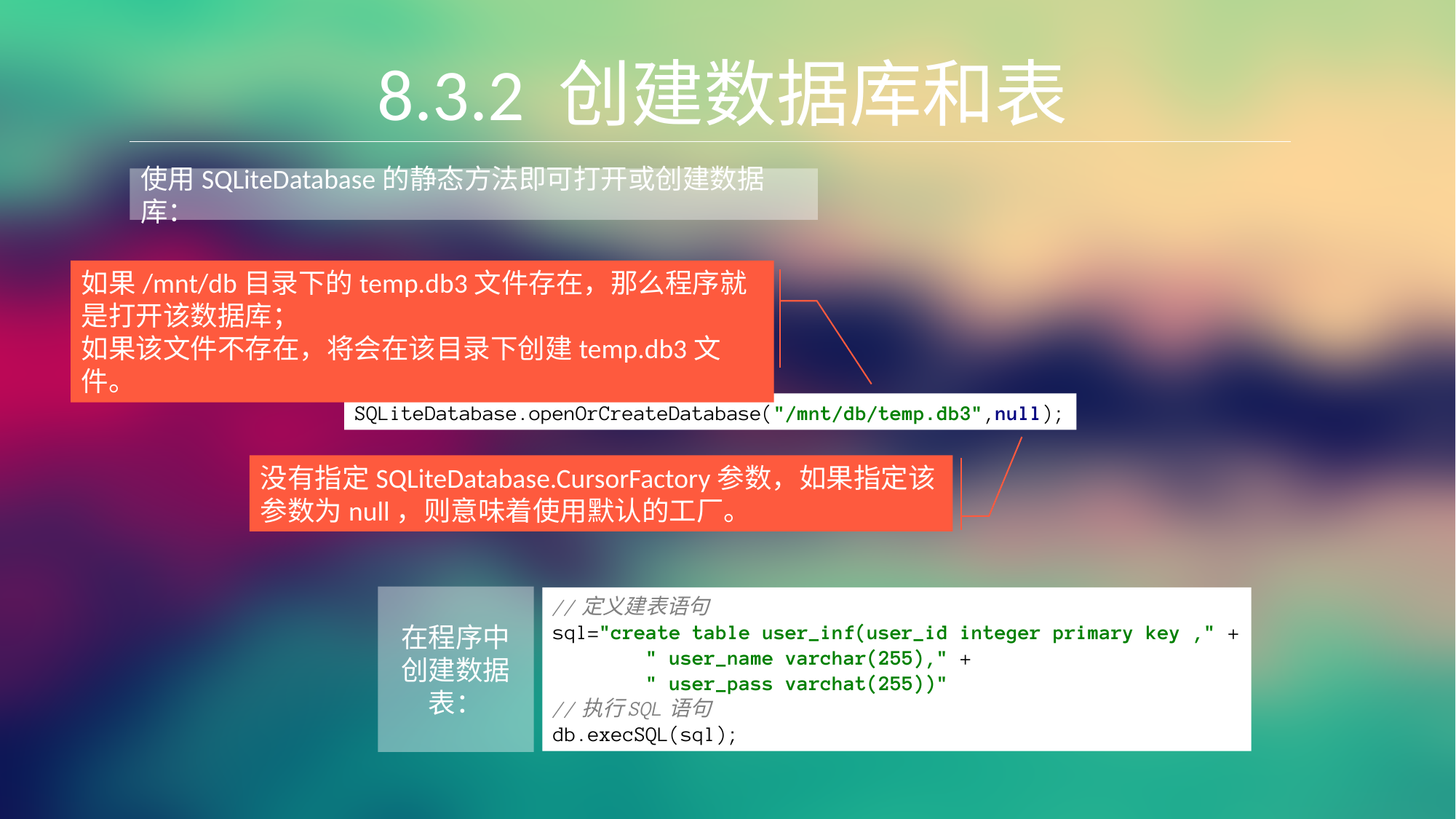

8.3.2 创建数据库和表
使用SQLiteDatabase的静态方法即可打开或创建数据库：
如果/mnt/db目录下的temp.db3文件存在，那么程序就是打开该数据库；
如果该文件不存在，将会在该目录下创建temp.db3文件。

SQLiteDatabase.openOrCreateDatabase("/mnt/db/temp.db3",null);
没有指定SQLiteDatabase.CursorFactory参数，如果指定该参数为null，则意味着使用默认的工厂。

在程序中创建数据表：
//定义建表语句
sql="create table user_inf(user_id integer primary key ," +
        " user_name varchar(255)," +
        " user_pass varchat(255))"
//执行SQL语句
db.execSQL(sql);